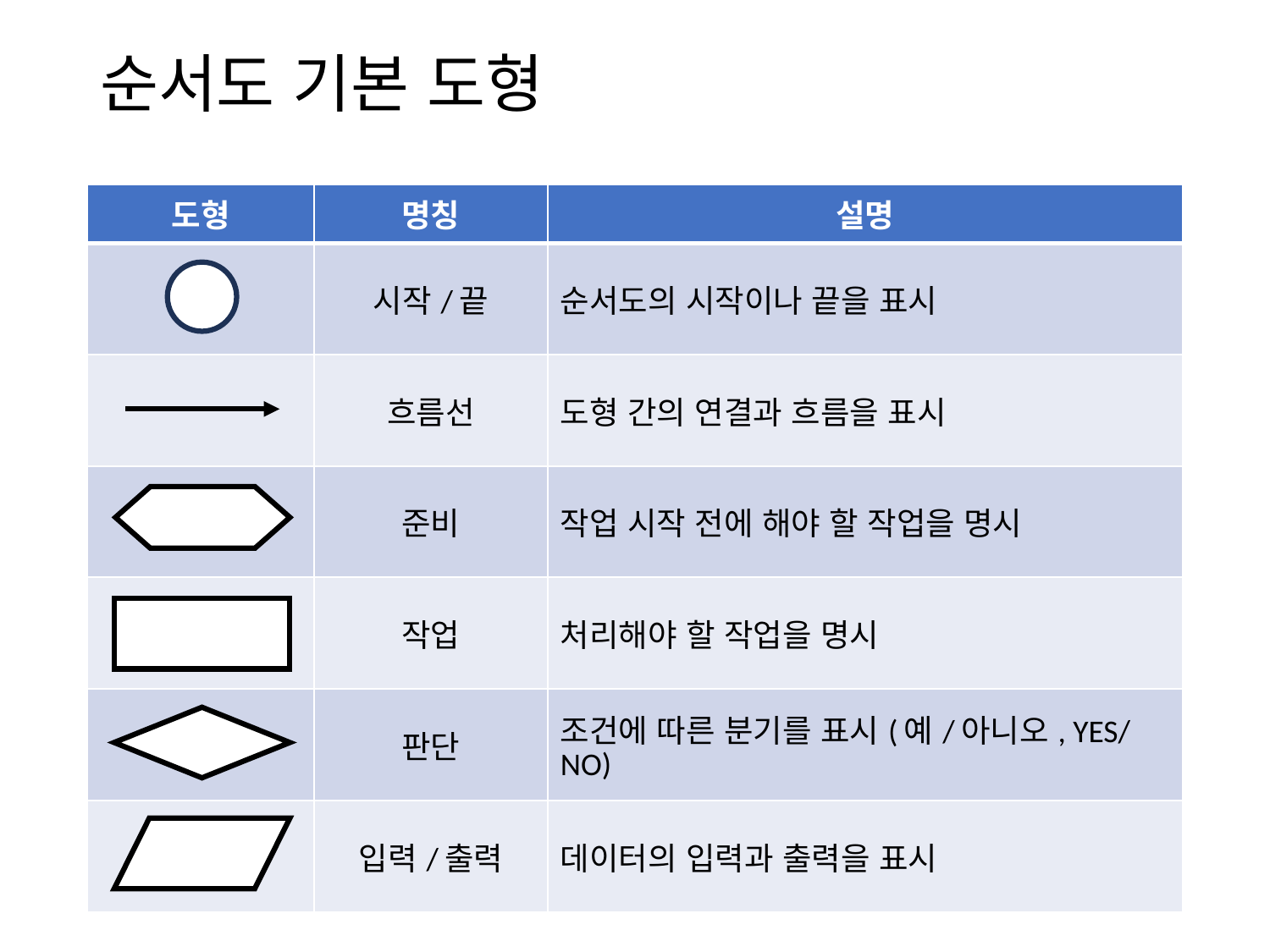

# 순서도 기본 도형
| 도형 | 명칭 | 설명 |
| --- | --- | --- |
|  | 시작/끝 | 순서도의 시작이나 끝을 표시 |
|  | 흐름선 | 도형 간의 연결과 흐름을 표시 |
|  | 준비 | 작업 시작 전에 해야 할 작업을 명시 |
|  | 작업 | 처리해야 할 작업을 명시 |
|  | 판단 | 조건에 따른 분기를 표시(예/아니오, YES/NO) |
|  | 입력/출력 | 데이터의 입력과 출력을 표시 |